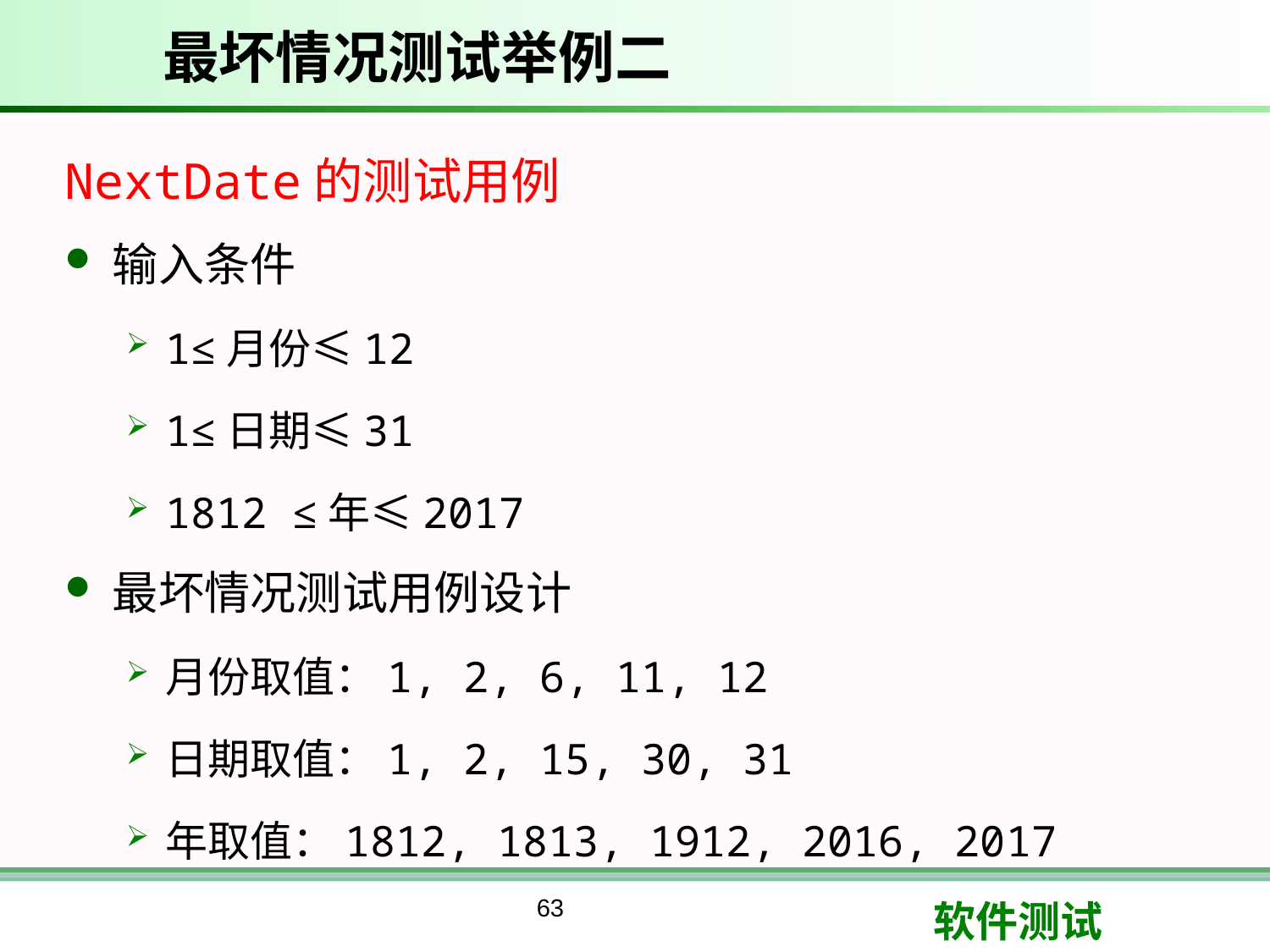

# 最坏情况测试举例二
NextDate的测试用例
输入条件
1≤月份≤12
1≤日期≤31
1812 ≤年≤2017
最坏情况测试用例设计
月份取值：1, 2, 6, 11, 12
日期取值：1, 2, 15, 30, 31
年取值：1812, 1813, 1912, 2016, 2017

63